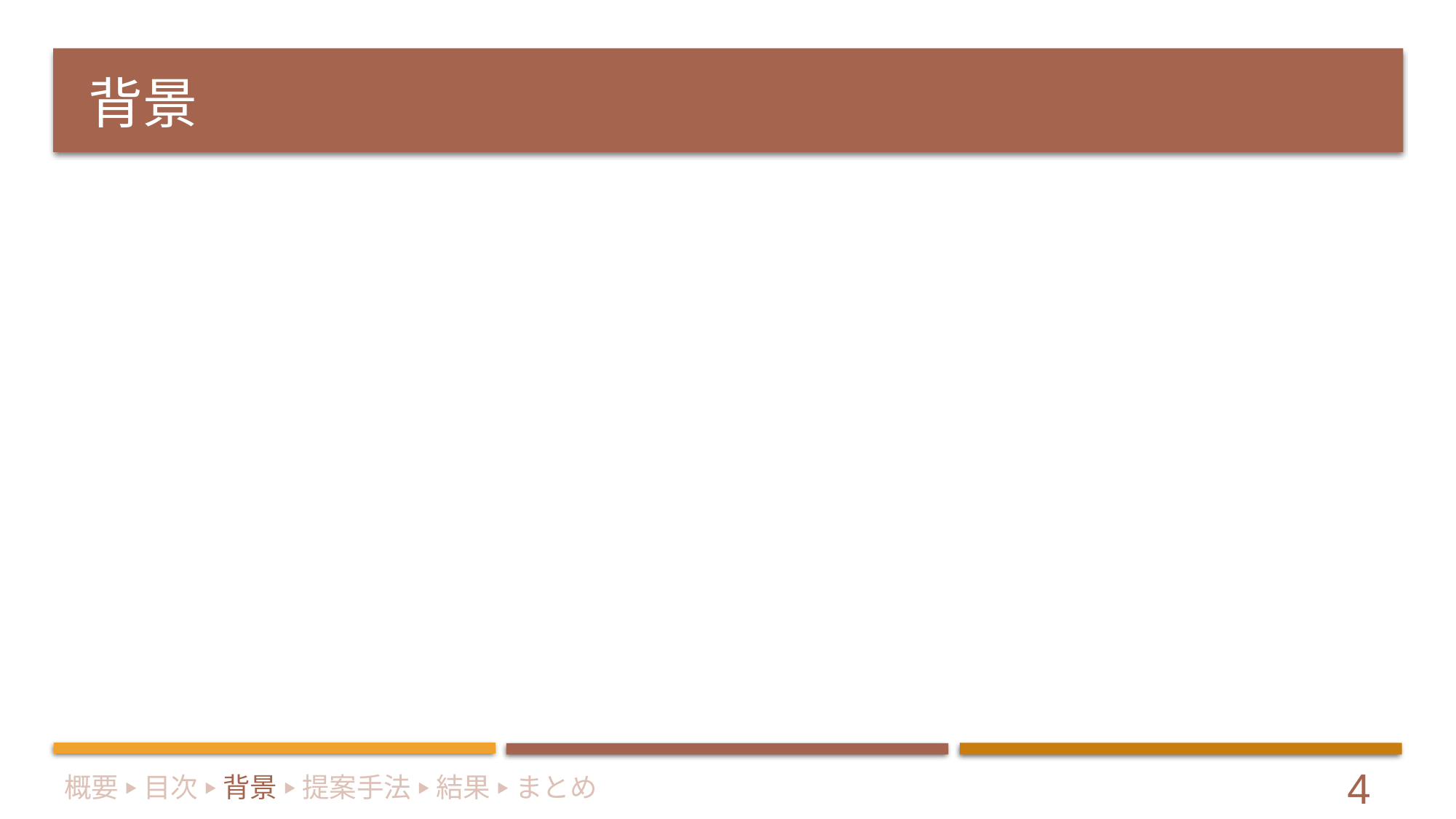

# 背景

概要 ▶ 目次 ▶ 背景 ▶ 提案手法 ▶ 結果 ▶ まとめ
4